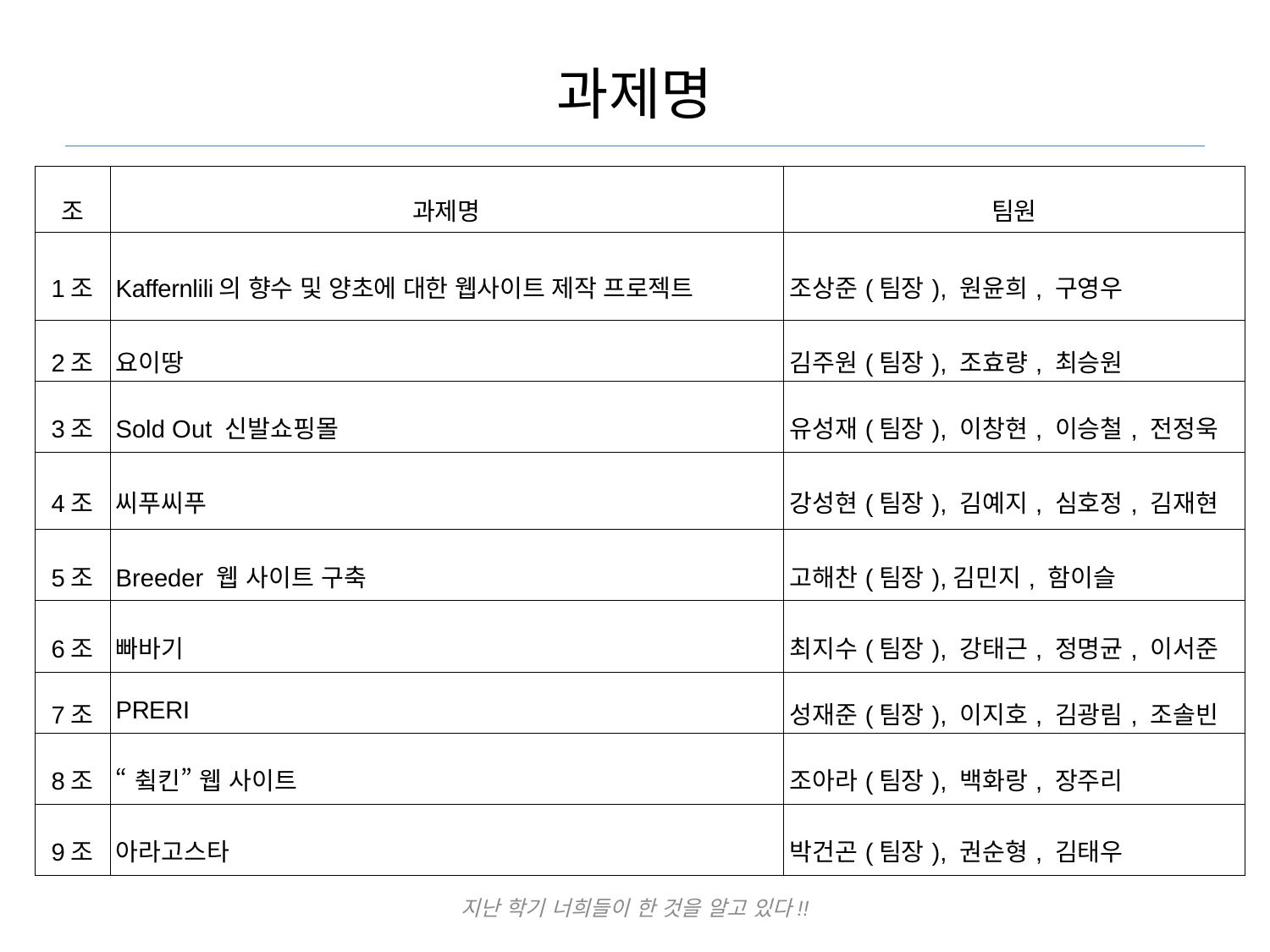

# 과제명
| 조 | 과제명 | 팀원 |
| --- | --- | --- |
| 1조 | Kaffernlili의 향수 및 양초에 대한 웹사이트 제작 프로젝트 | 조상준(팀장), 원윤희, 구영우 |
| 2조 | 요이땅 | 김주원(팀장), 조효량, 최승원 |
| 3조 | Sold Out 신발쇼핑몰 | 유성재(팀장), 이창현, 이승철, 전정욱 |
| 4조 | 씨푸씨푸 | 강성현(팀장), 김예지, 심호정, 김재현 |
| 5조 | Breeder 웹 사이트 구축 | 고해찬(팀장),김민지, 함이슬 |
| 6조 | 빠바기 | 최지수(팀장), 강태근, 정명균, 이서준 |
| 7조 | PRERI | 성재준(팀장), 이지호, 김광림, 조솔빈 |
| 8조 | “츀킨” 웹 사이트 | 조아라(팀장), 백화랑, 장주리 |
| 9조 | 아라고스타 | 박건곤(팀장), 권순형, 김태우 |
지난 학기 너희들이 한 것을 알고 있다!!